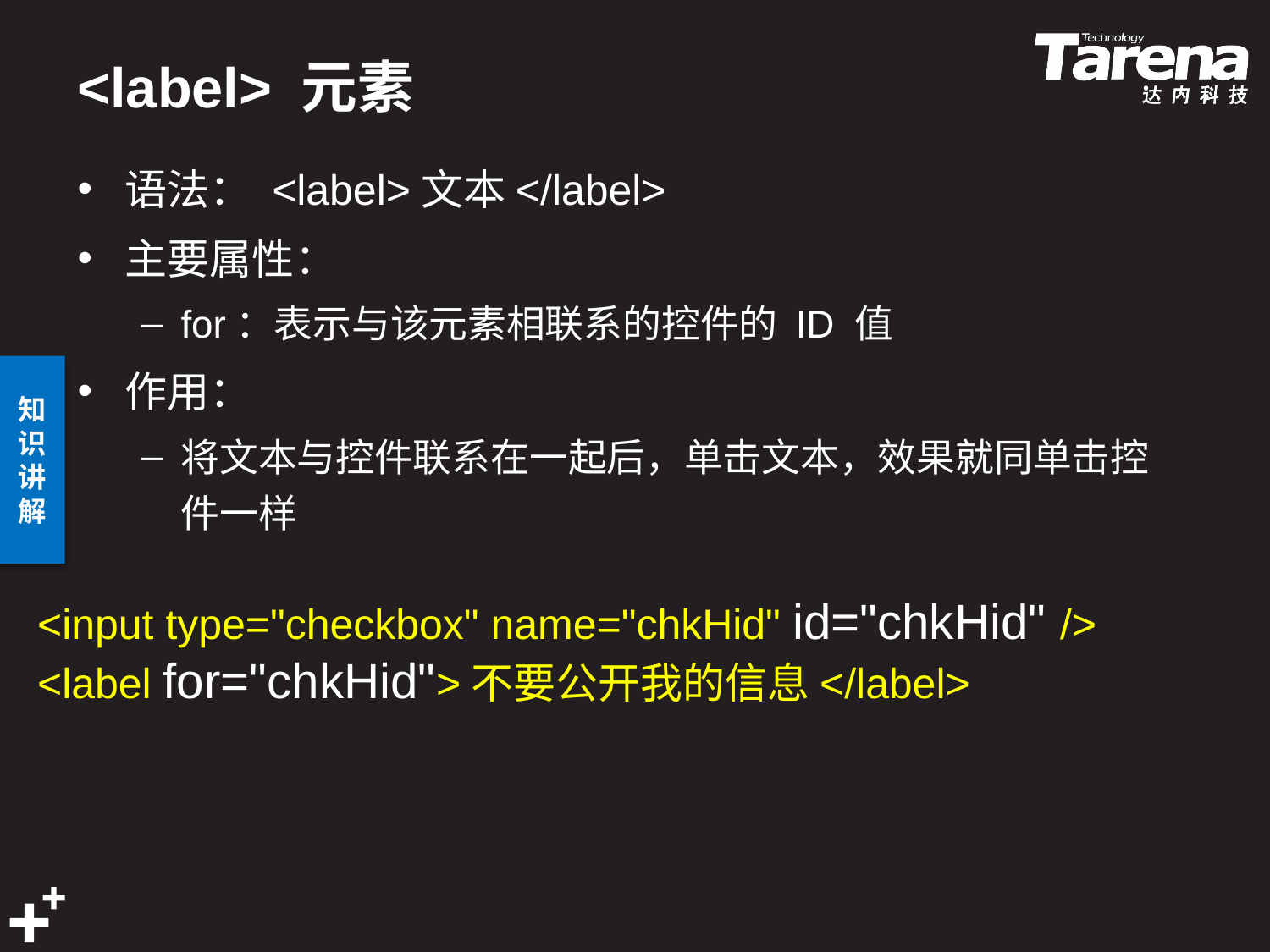

# <label> 元素
语法： <label>文本</label>
主要属性：
for：表示与该元素相联系的控件的 ID 值
作用：
将文本与控件联系在一起后，单击文本，效果就同单击控件一样

<input type="checkbox" name="chkHid" id="chkHid" />
<label for="chkHid">不要公开我的信息</label>